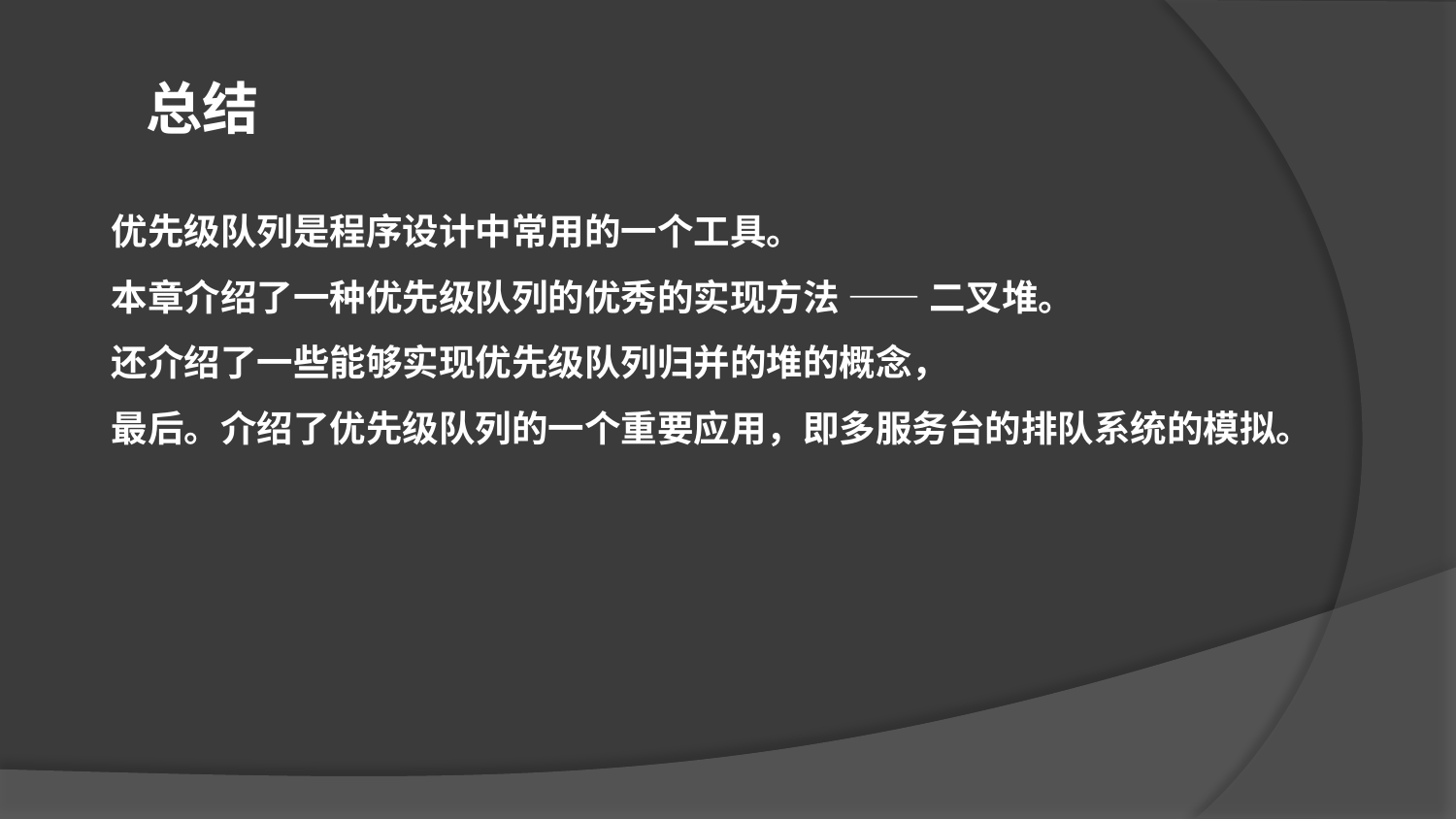

总结
优先级队列是程序设计中常用的一个工具。
本章介绍了一种优先级队列的优秀的实现方法 —— 二叉堆。
还介绍了一些能够实现优先级队列归并的堆的概念，
最后。介绍了优先级队列的一个重要应用，即多服务台的排队系统的模拟。